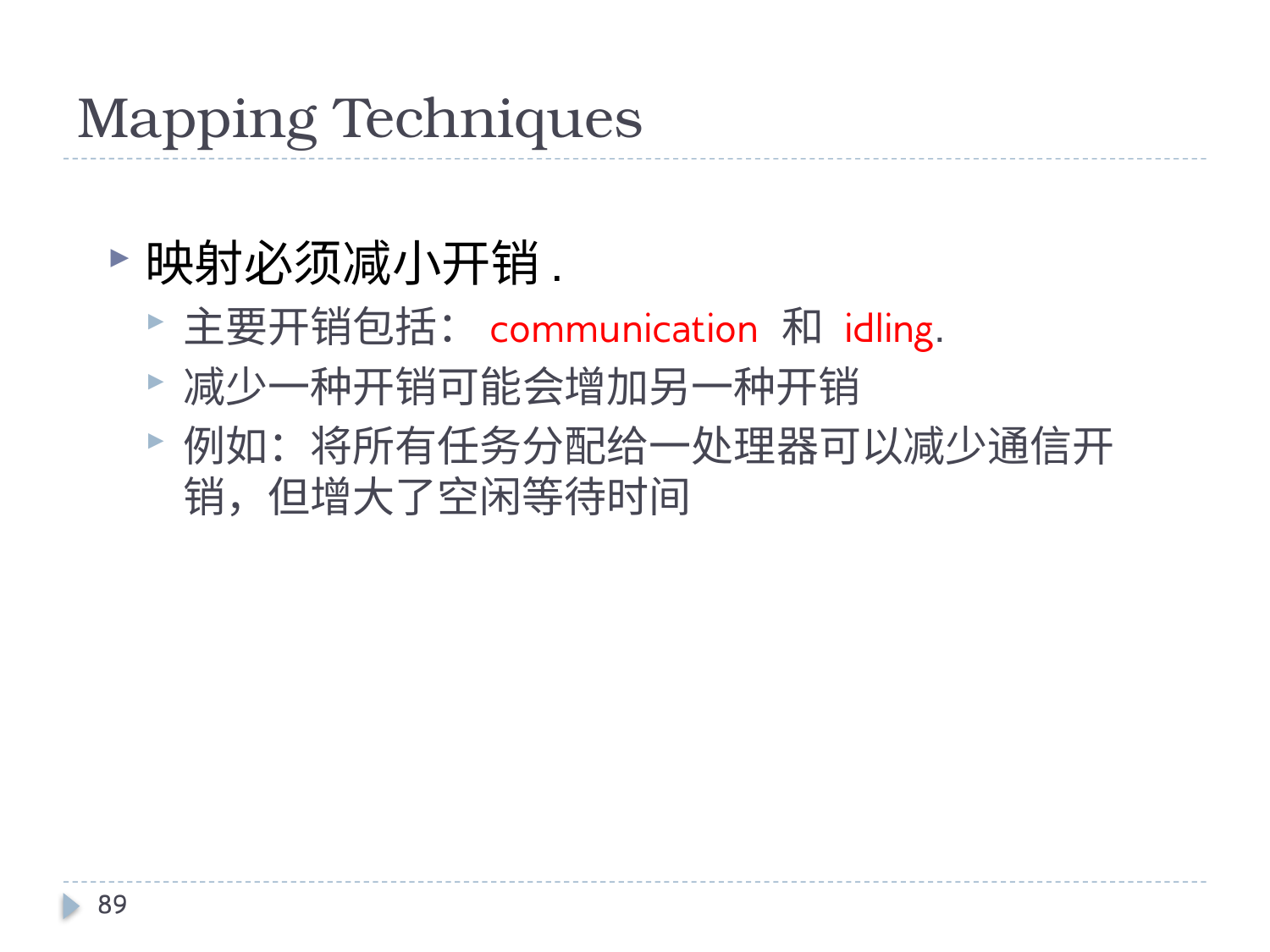

# Mapping Techniques
映射必须减小开销.
主要开销包括：communication 和 idling.
减少一种开销可能会增加另一种开销
例如：将所有任务分配给一处理器可以减少通信开销，但增大了空闲等待时间
89